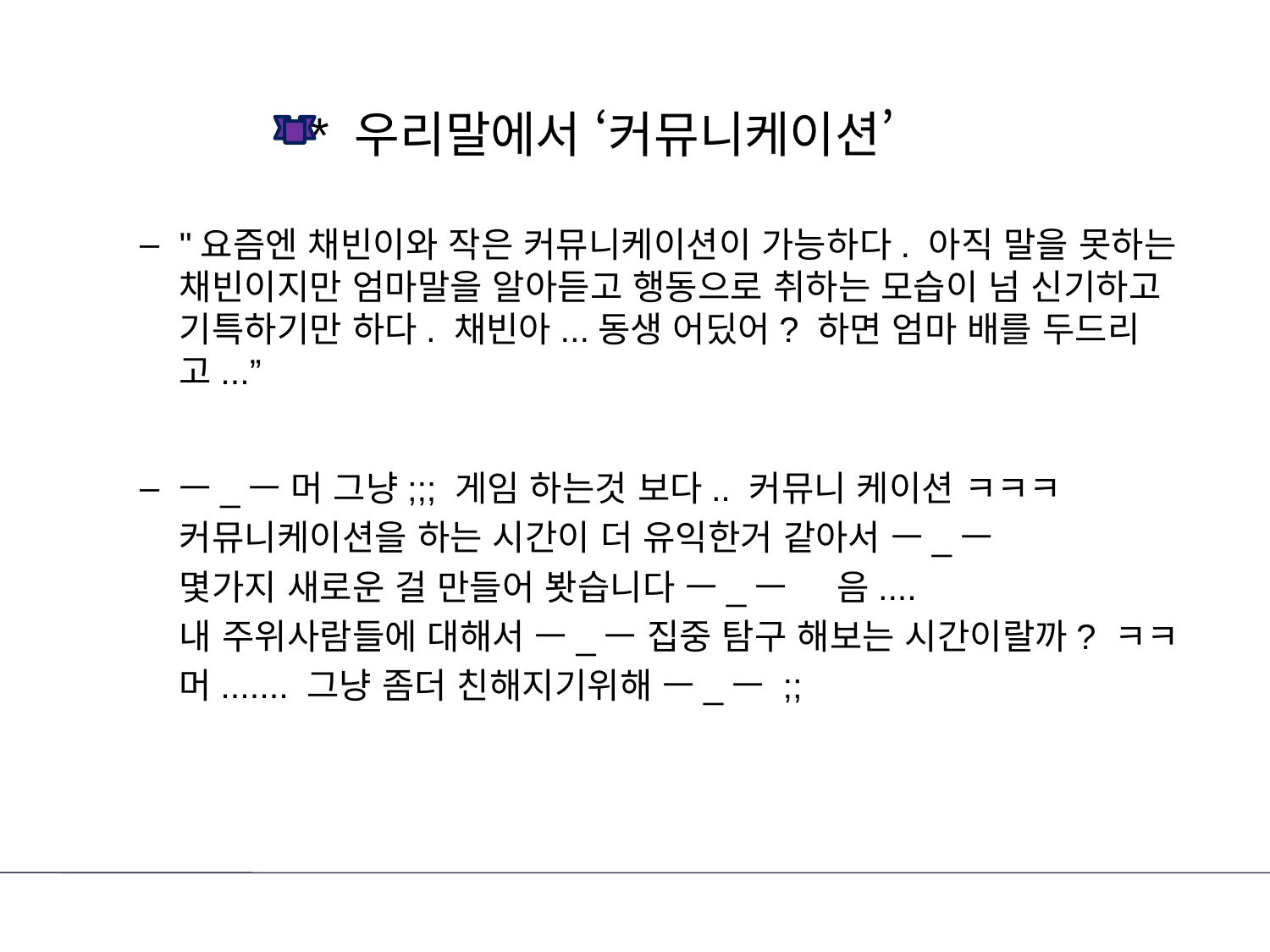

# * 우리말에서 ‘커뮤니케이션’

"요즘엔 채빈이와 작은 커뮤니케이션이 가능하다. 아직 말을 못하는 채빈이지만 엄마말을 알아듣고 행동으로 취하는 모습이 넘 신기하고 기특하기만 하다. 채빈아...동생 어딨어? 하면 엄마 배를 두드리고...”

ㅡ_ㅡ 머 그냥;;; 게임 하는것 보다.. 커뮤니 케이션 ㅋㅋㅋ
	커뮤니케이션을 하는 시간이 더 유익한거 같아서 ㅡ_ㅡ
	몇가지 새로운 걸 만들어 봣습니다 ㅡ_ㅡ     음....
	내 주위사람들에 대해서 ㅡ_ㅡ 집중 탐구 해보는 시간이랄까? ㅋㅋ
	머....... 그냥 좀더 친해지기위해 ㅡ_ㅡ ;;